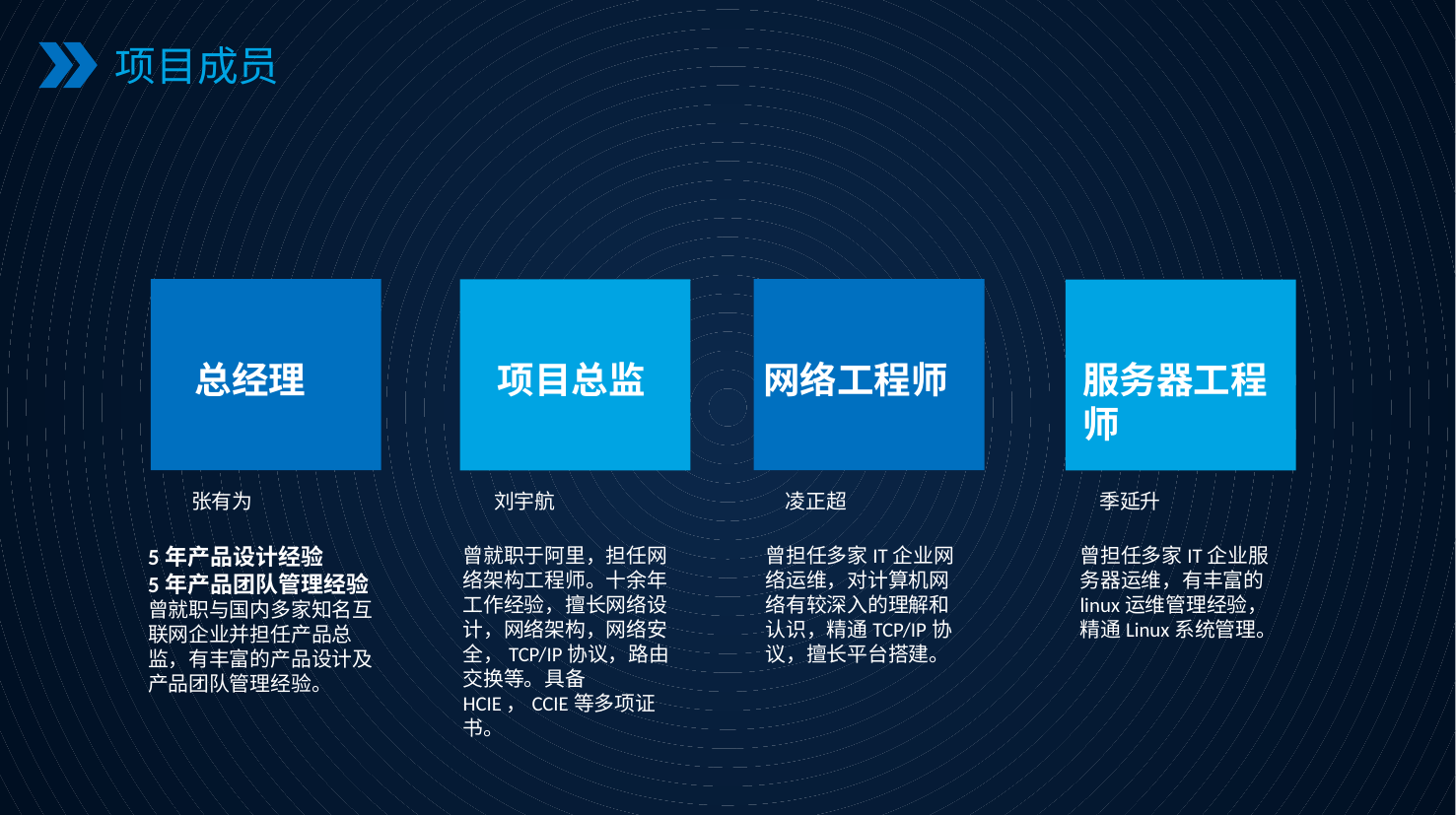

项目成员

总经理

网络工程师

项目总监

服务器工程师
张有为
刘宇航
凌正超
季延升
5年产品设计经验
5年产品团队管理经验
曾就职与国内多家知名互联网企业并担任产品总监，有丰富的产品设计及产品团队管理经验。
曾就职于阿里，担任网络架构工程师。十余年工作经验，擅长网络设计，网络架构，网络安全，TCP/IP协议，路由交换等。具备HCIE，CCIE等多项证书。
曾担任多家IT企业网络运维，对计算机网络有较深入的理解和认识，精通TCP/IP协议，擅长平台搭建。
曾担任多家IT企业服务器运维，有丰富的linux运维管理经验，精通Linux系统管理。